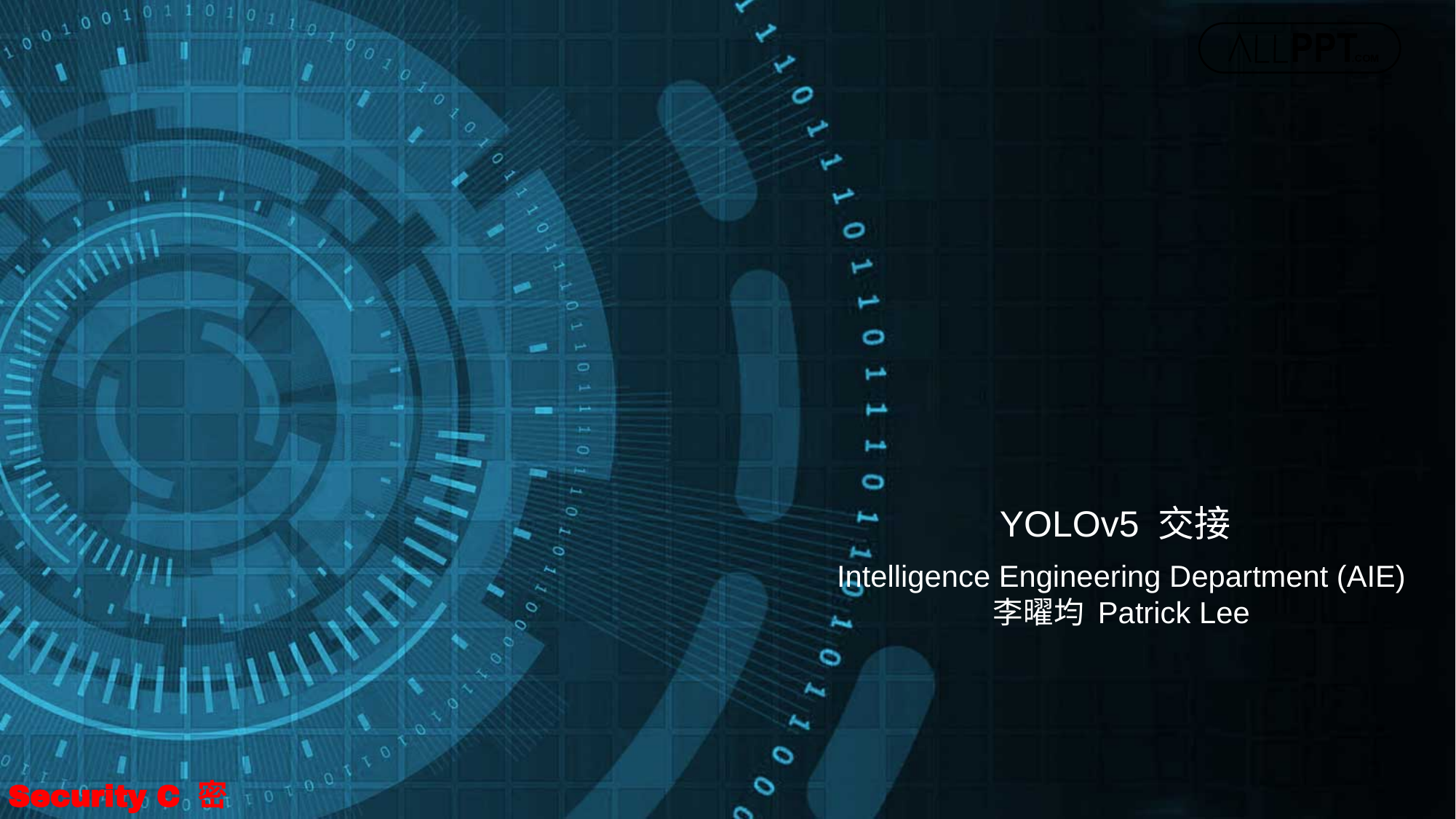

YOLOv5 交接
Intelligence Engineering Department (AIE)
李曜均 Patrick Lee